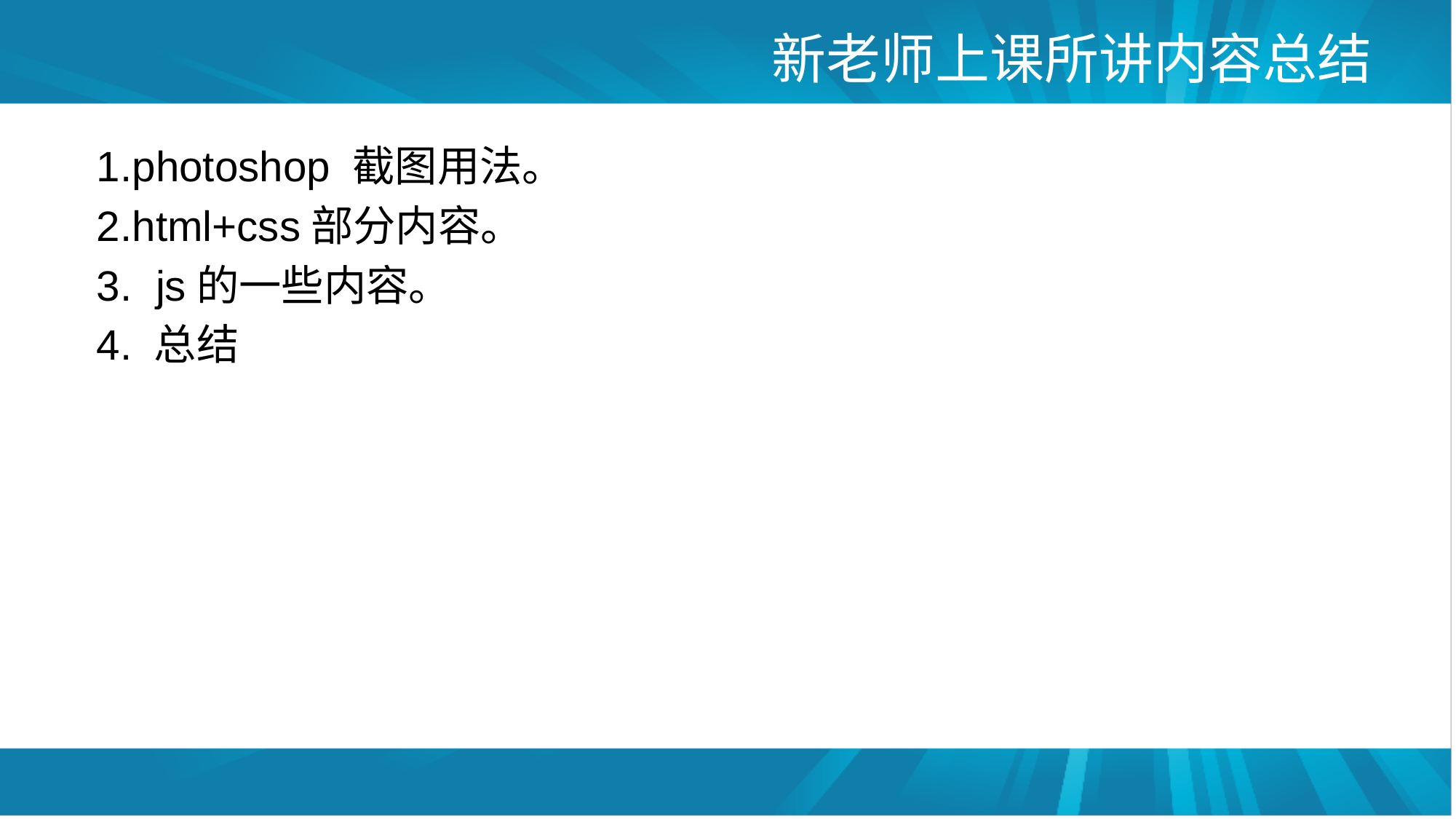

# 新老师上课所讲内容总结
1.photoshop 截图用法。
2.html+css部分内容。
3.  js的一些内容。
4. 总结